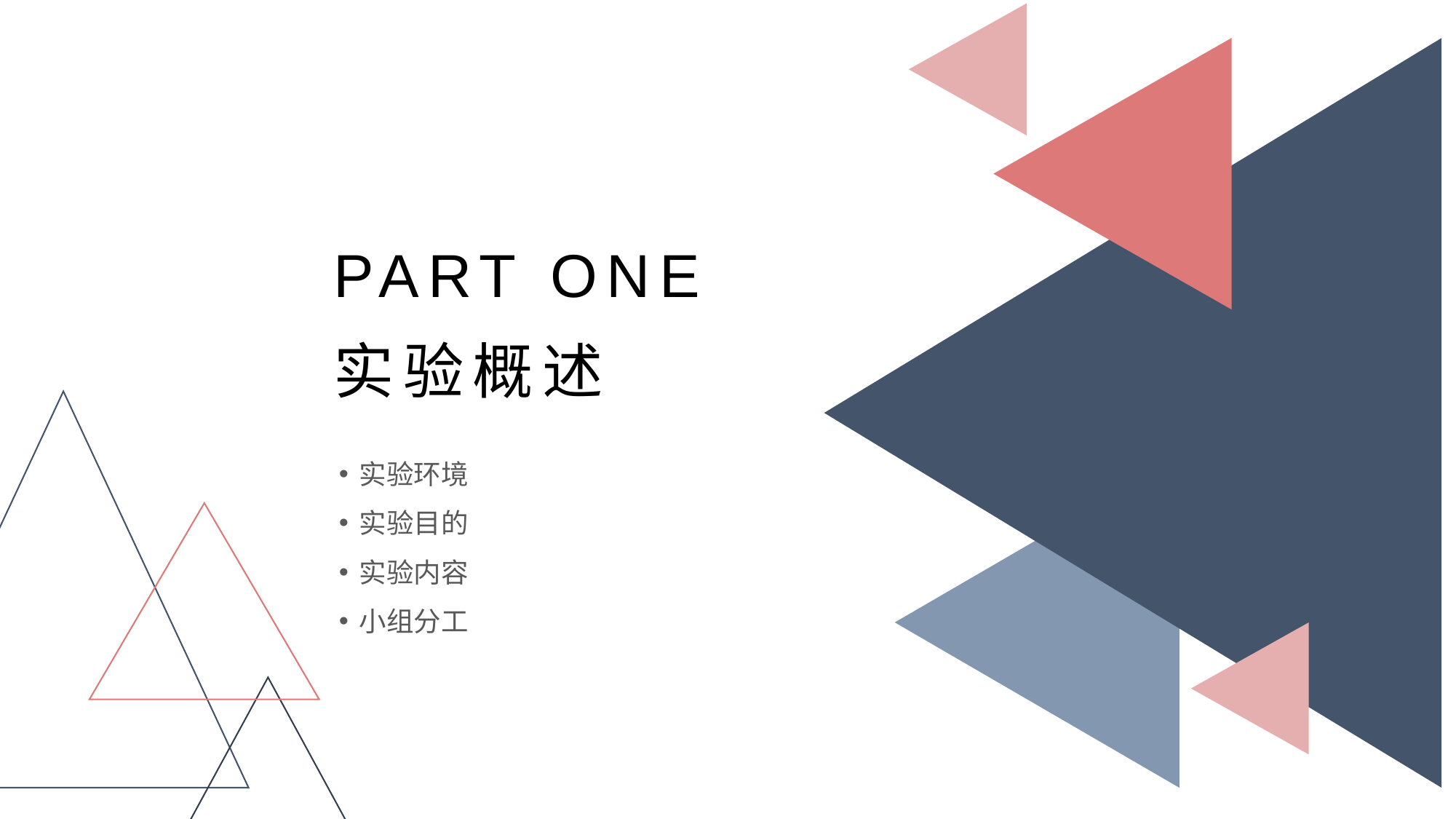

PART ONE
实验概述
实验环境
实验目的
实验内容
小组分工